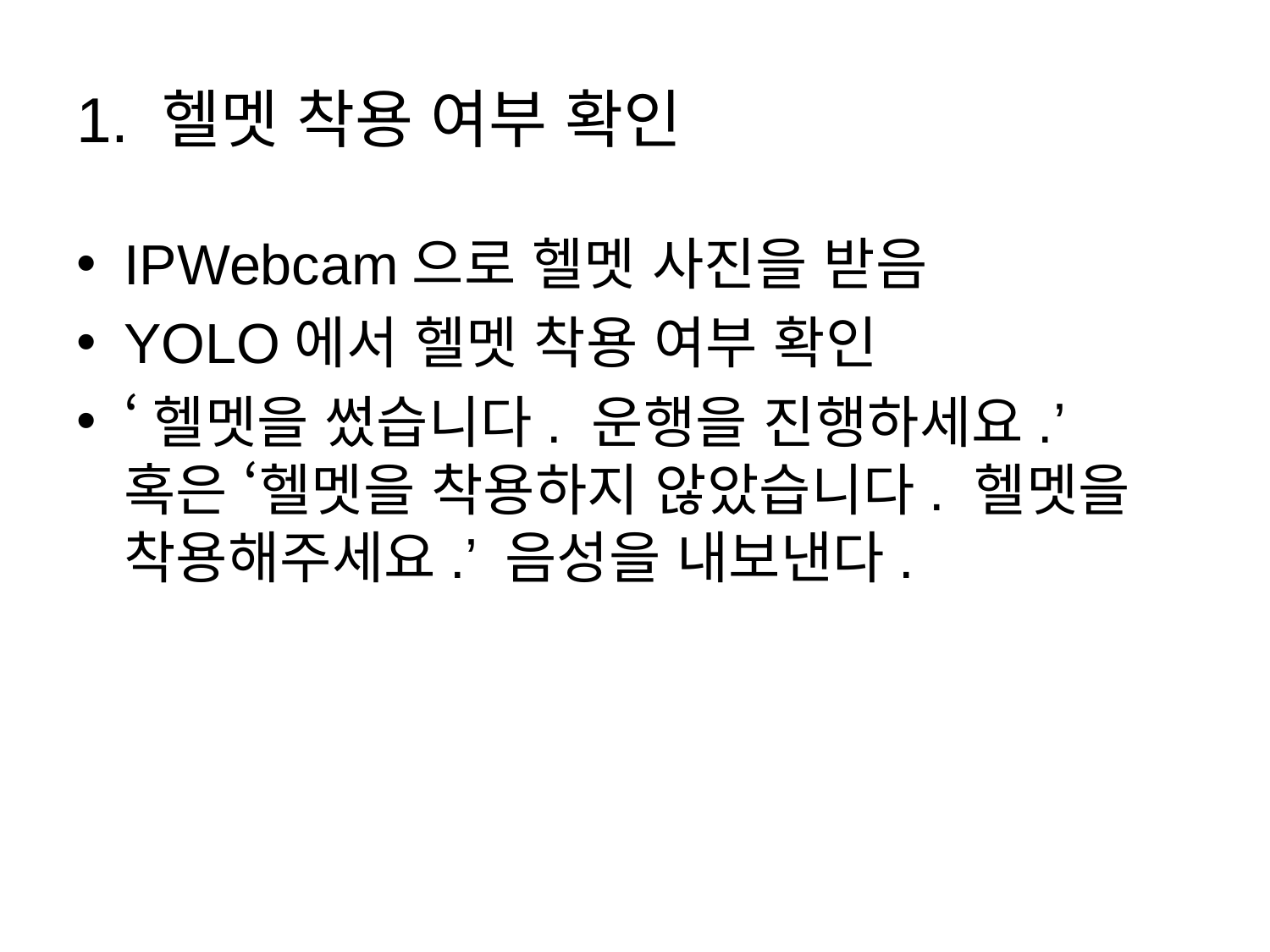

# 1. 헬멧 착용 여부 확인
IPWebcam으로 헬멧 사진을 받음
YOLO에서 헬멧 착용 여부 확인
‘헬멧을 썼습니다. 운행을 진행하세요.’ 혹은 ‘헬멧을 착용하지 않았습니다. 헬멧을 착용해주세요.’ 음성을 내보낸다.